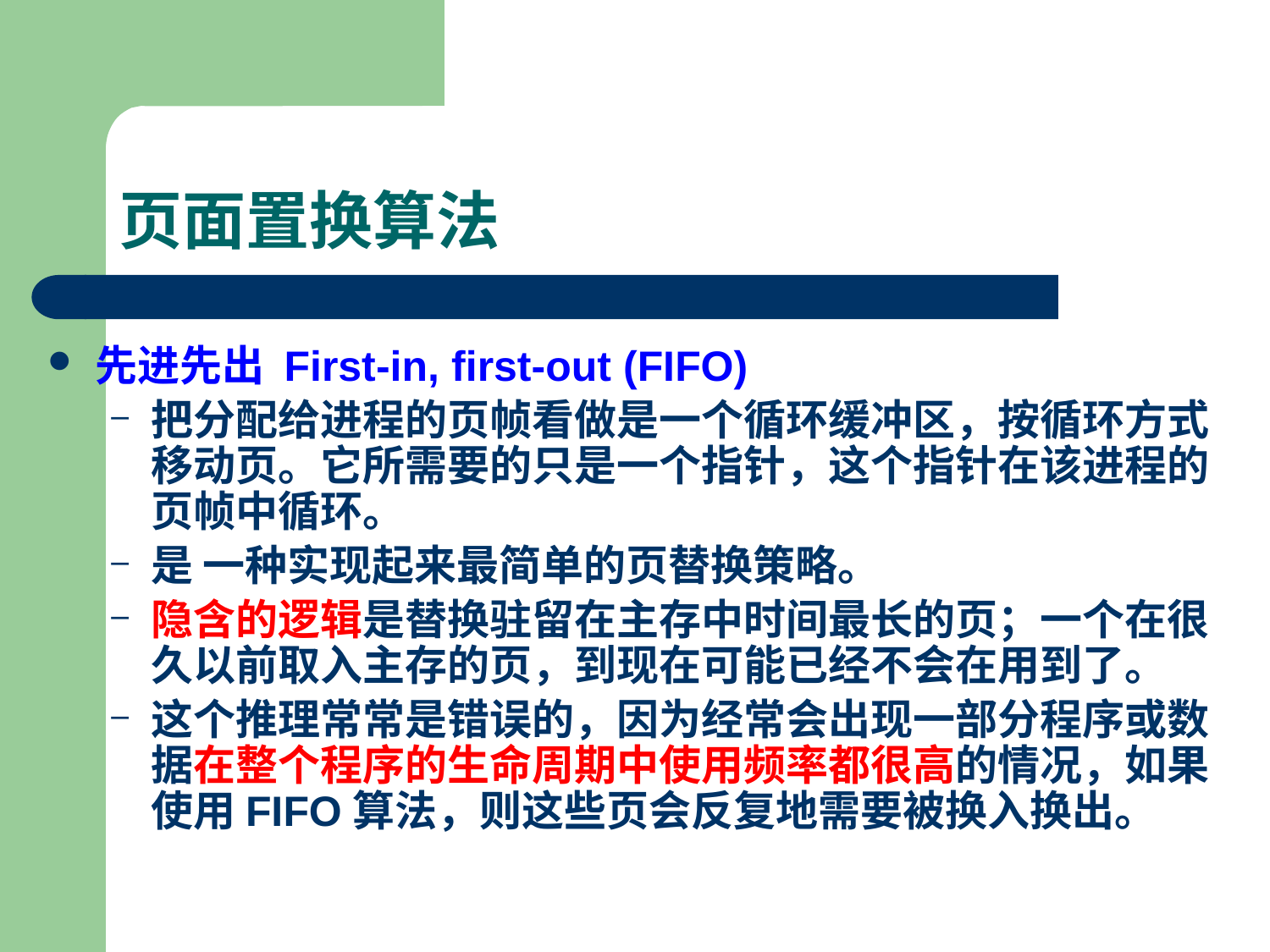

# 页面置换算法
先进先出 First-in, first-out (FIFO)
把分配给进程的页帧看做是一个循环缓冲区，按循环方式移动页。它所需要的只是一个指针，这个指针在该进程的页帧中循环。
是 一种实现起来最简单的页替换策略。
隐含的逻辑是替换驻留在主存中时间最长的页；一个在很久以前取入主存的页，到现在可能已经不会在用到了。
这个推理常常是错误的，因为经常会出现一部分程序或数据在整个程序的生命周期中使用频率都很高的情况，如果使用FIFO算法，则这些页会反复地需要被换入换出。